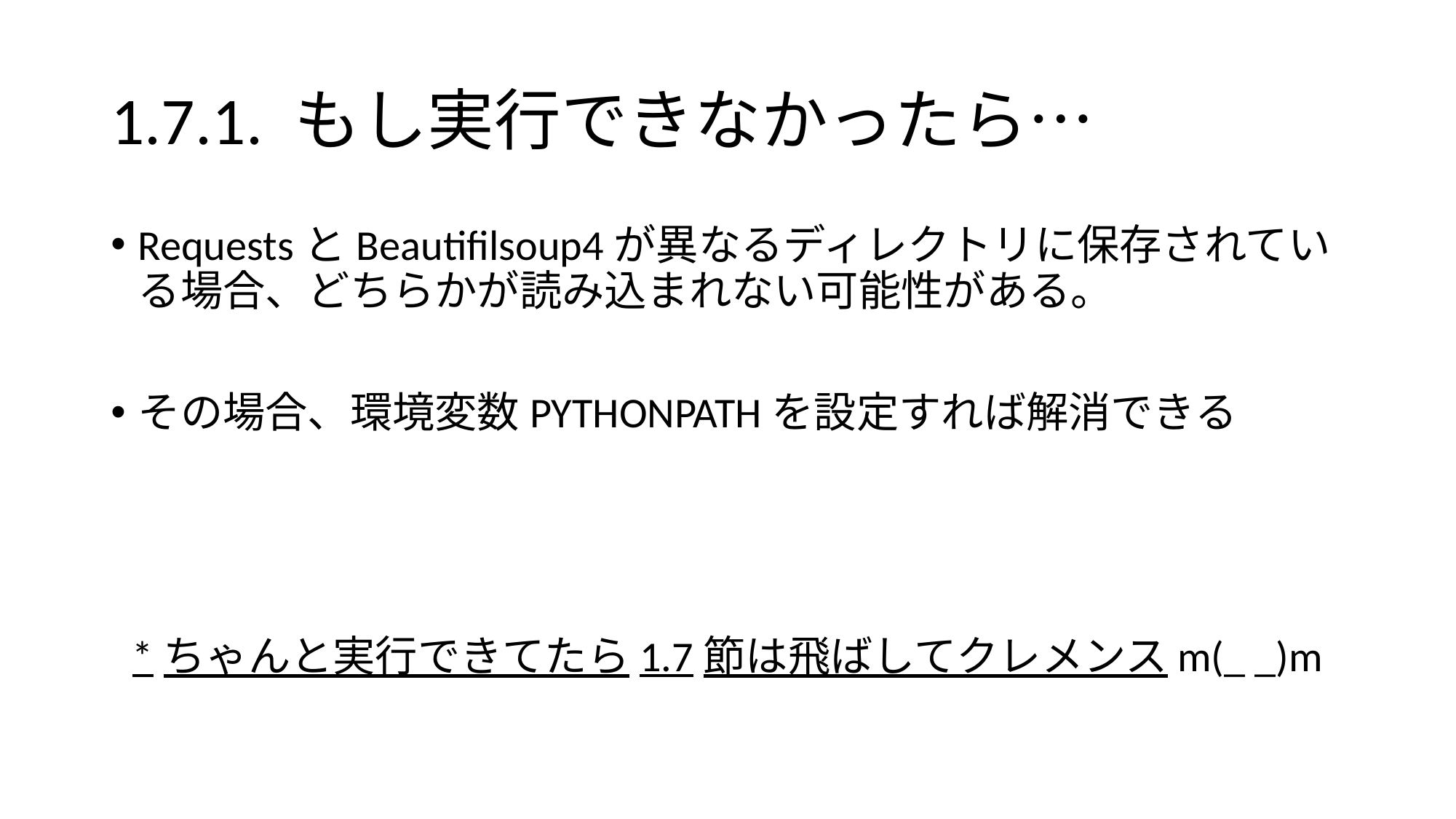

# 1.7.1. もし実行できなかったら…
RequestsとBeautifilsoup4が異なるディレクトリに保存されている場合、どちらかが読み込まれない可能性がある。

その場合、環境変数PYTHONPATHを設定すれば解消できる

*ちゃんと実行できてたら1.7節は飛ばしてクレメンスm(_ _)m